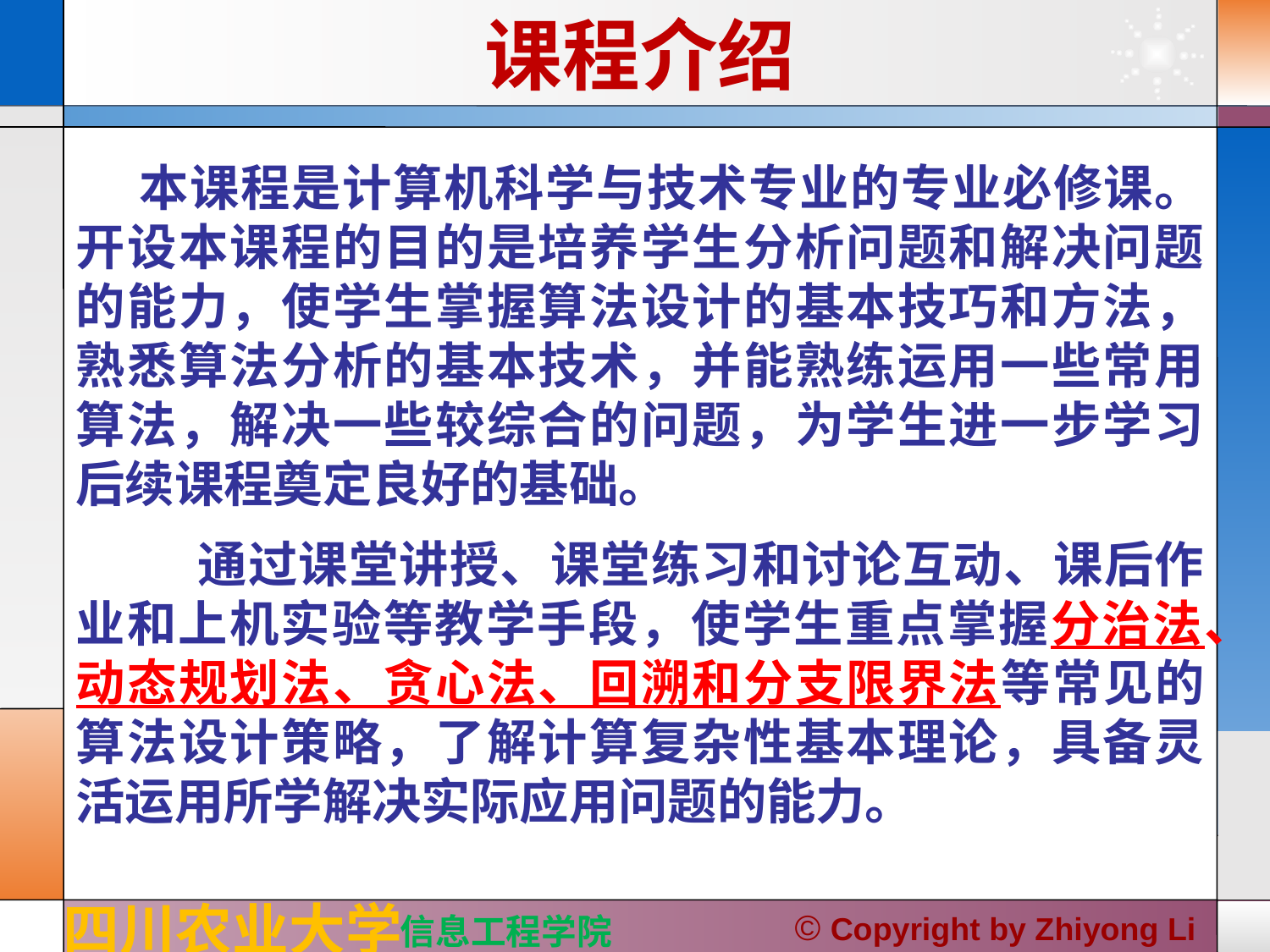

课程介绍
    本课程是计算机科学与技术专业的专业必修课。开设本课程的目的是培养学生分析问题和解决问题的能力，使学生掌握算法设计的基本技巧和方法，熟悉算法分析的基本技术，并能熟练运用一些常用算法，解决一些较综合的问题，为学生进一步学习后续课程奠定良好的基础。
         通过课堂讲授、课堂练习和讨论互动、课后作业和上机实验等教学手段，使学生重点掌握分治法、动态规划法、贪心法、回溯和分支限界法等常见的算法设计策略，了解计算复杂性基本理论，具备灵活运用所学解决实际应用问题的能力。